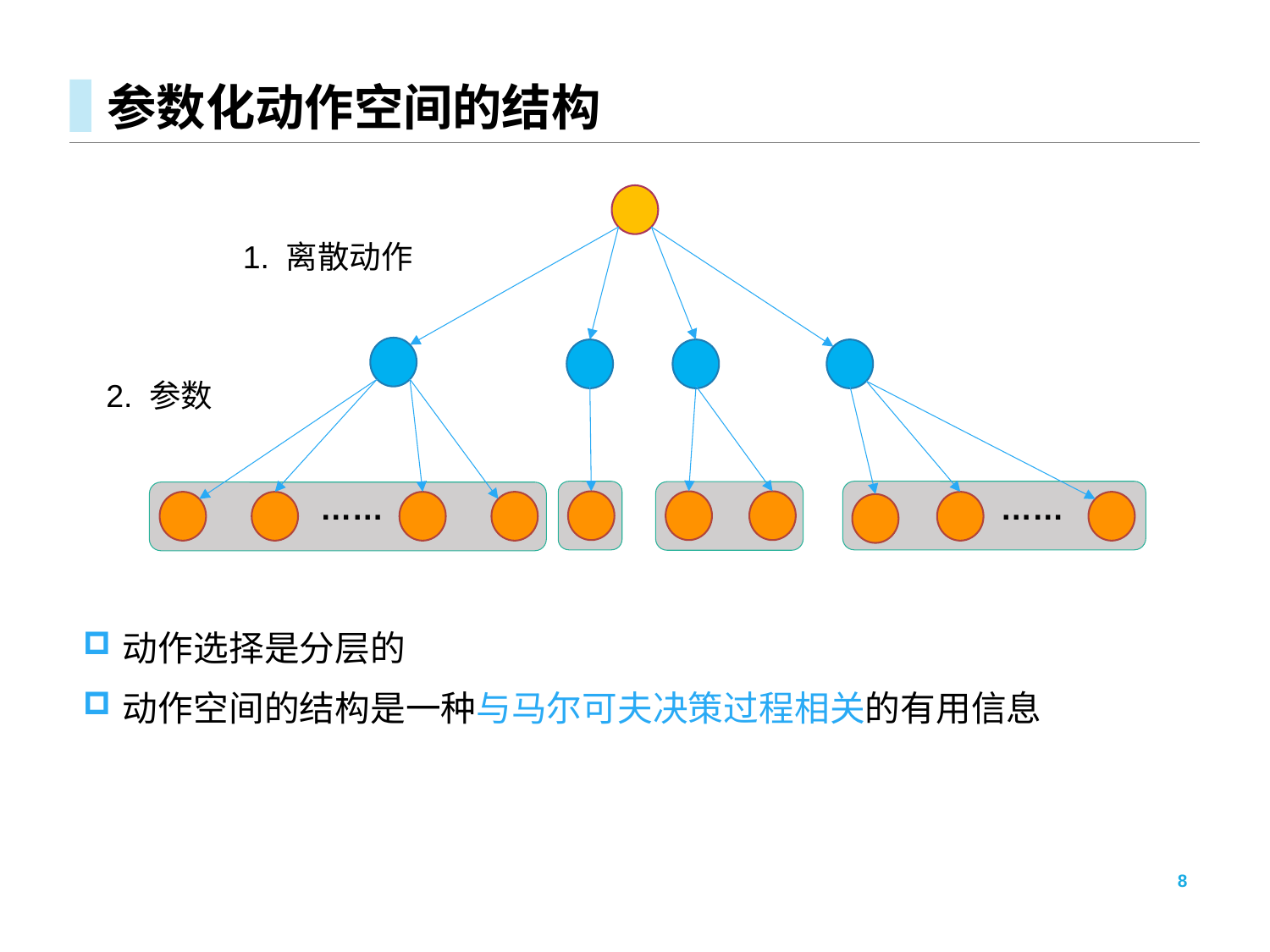

# 参数化动作空间的结构

1. 离散动作

2. 参数

……
……

动作选择是分层的
动作空间的结构是一种与马尔可夫决策过程相关的有用信息
8